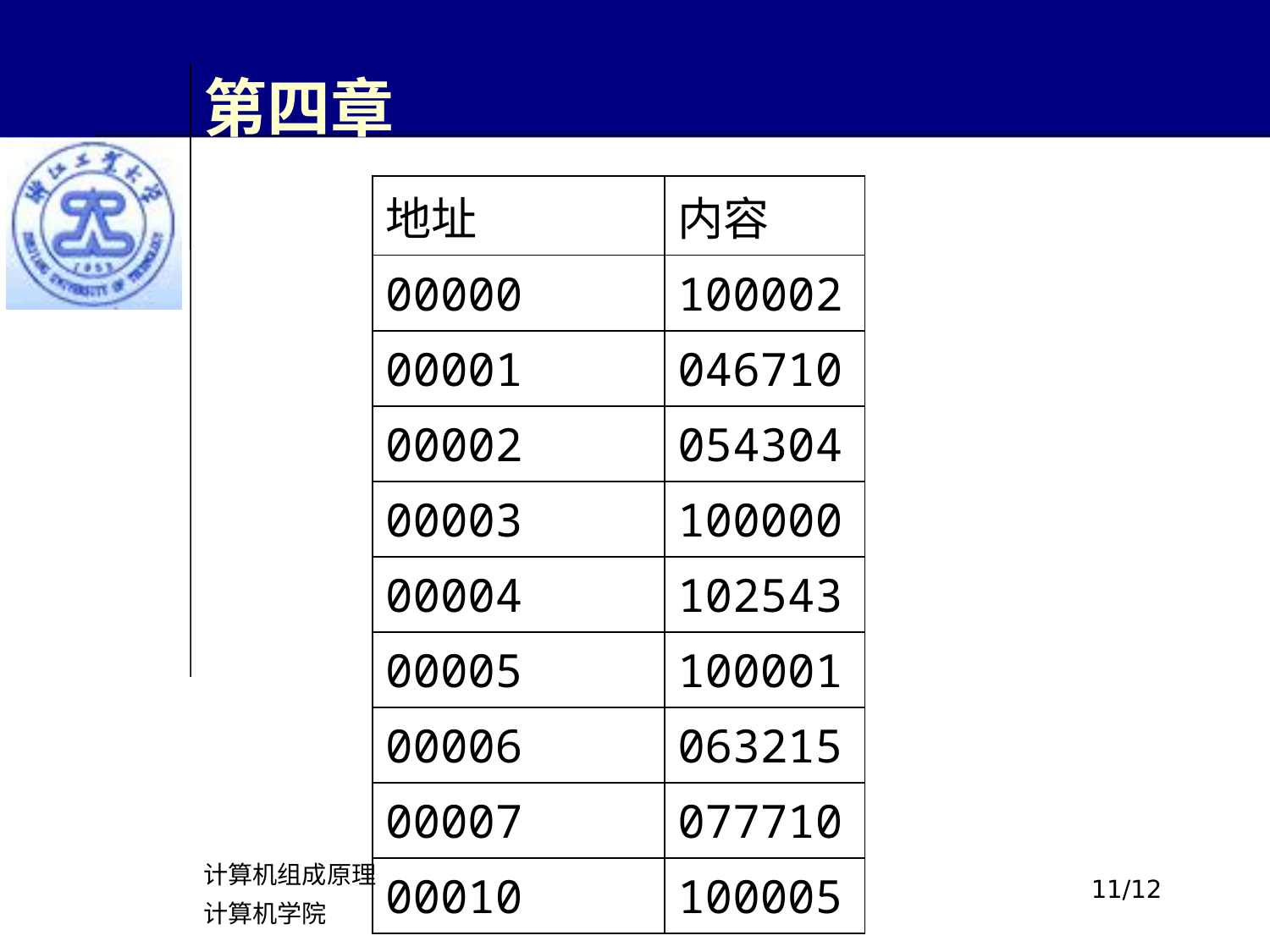

# 第四章
| 地址 | 内容 |
| --- | --- |
| 00000 | 100002 |
| 00001 | 046710 |
| 00002 | 054304 |
| 00003 | 100000 |
| 00004 | 102543 |
| 00005 | 100001 |
| 00006 | 063215 |
| 00007 | 077710 |
| 00010 | 100005 |
计算机组成原理
计算机学院

11/12